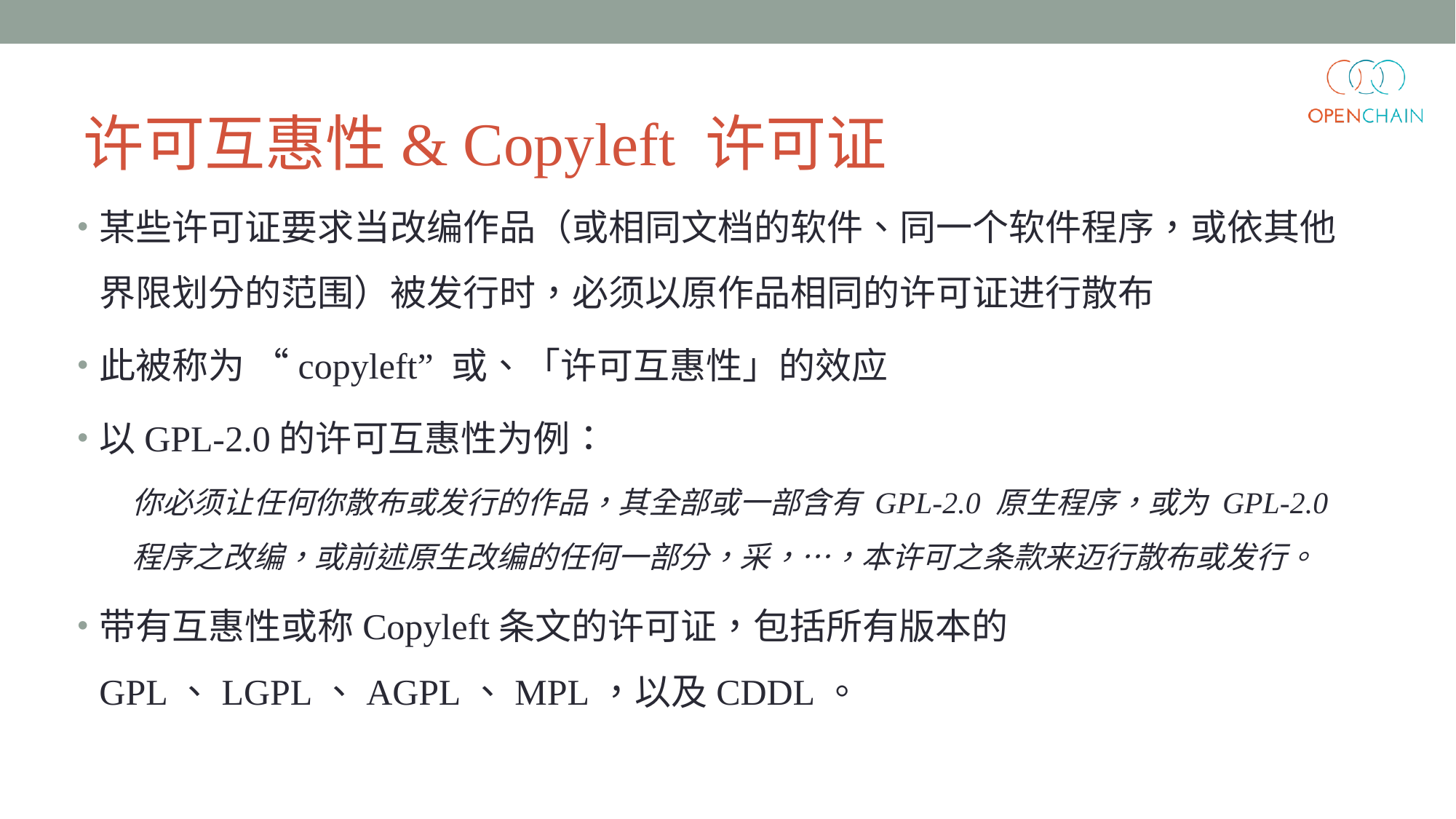

# 许可互惠性& Copyleft 许可证
某些许可证要求当改编作品（或相同文档的软件、同一个软件程序，或依其他界限划分的范围）被发行时，必须以原作品相同的许可证进行散布
此被称为 “copyleft” 或、「许可互惠性」的效应
以GPL-2.0的许可互惠性为例：
你必须让任何你散布或发行的作品，其全部或一部含有 GPL-2.0 原生程序，或为 GPL-2.0 程序之改编，或前述原生改编的任何一部分，采，…，本许可之条款来迈行散布或发行。
带有互惠性或称Copyleft条文的许可证，包括所有版本的GPL、LGPL、AGPL、MPL，以及CDDL。